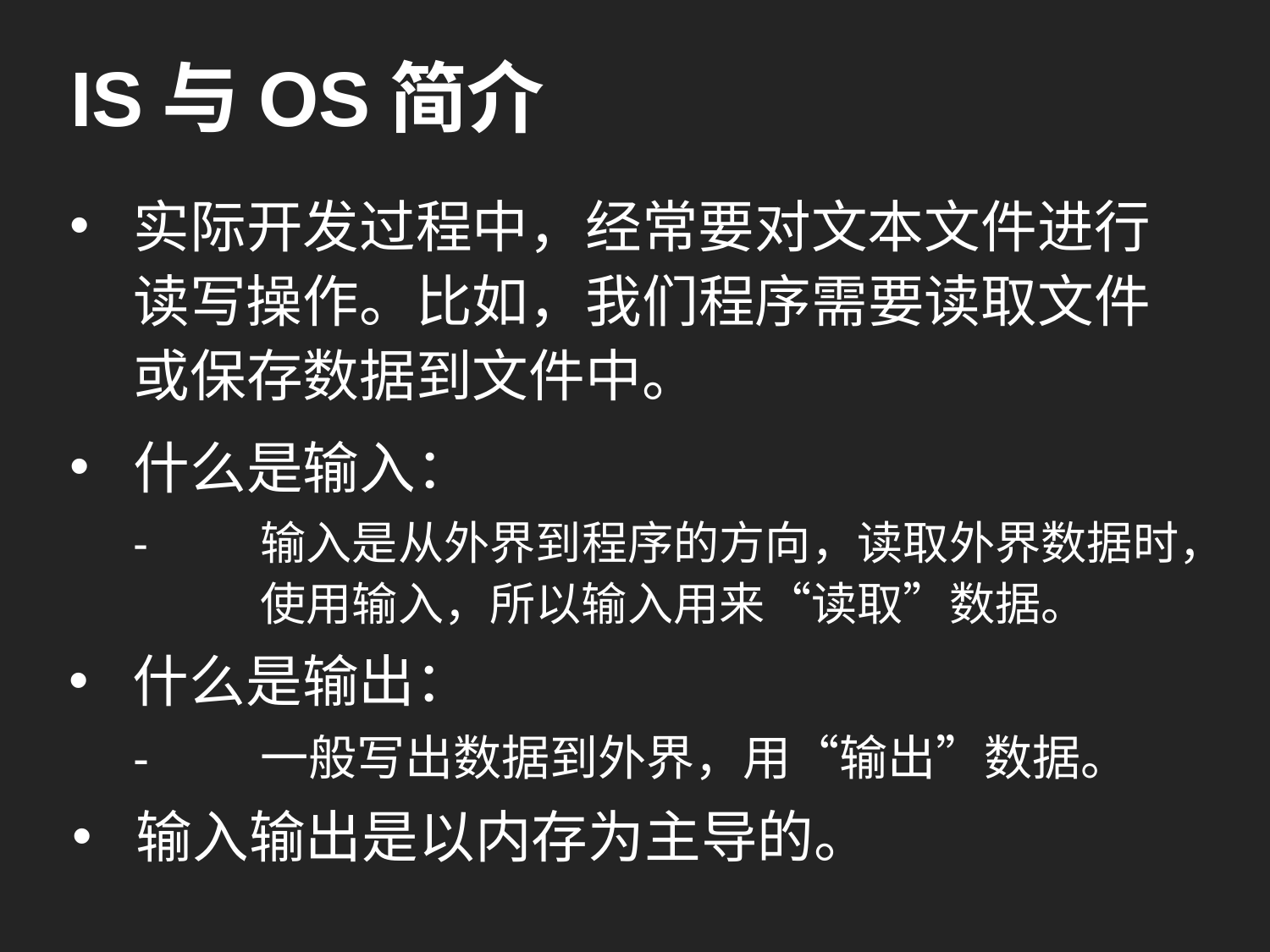

# IS与OS简介
实际开发过程中，经常要对文本文件进行读写操作。比如，我们程序需要读取文件或保存数据到文件中。
什么是输入：
-	输入是从外界到程序的方向，读取外界数据时，	使用输入，所以输入用来“读取”数据。
什么是输出：
-	一般写出数据到外界，用“输出”数据。
输入输出是以内存为主导的。